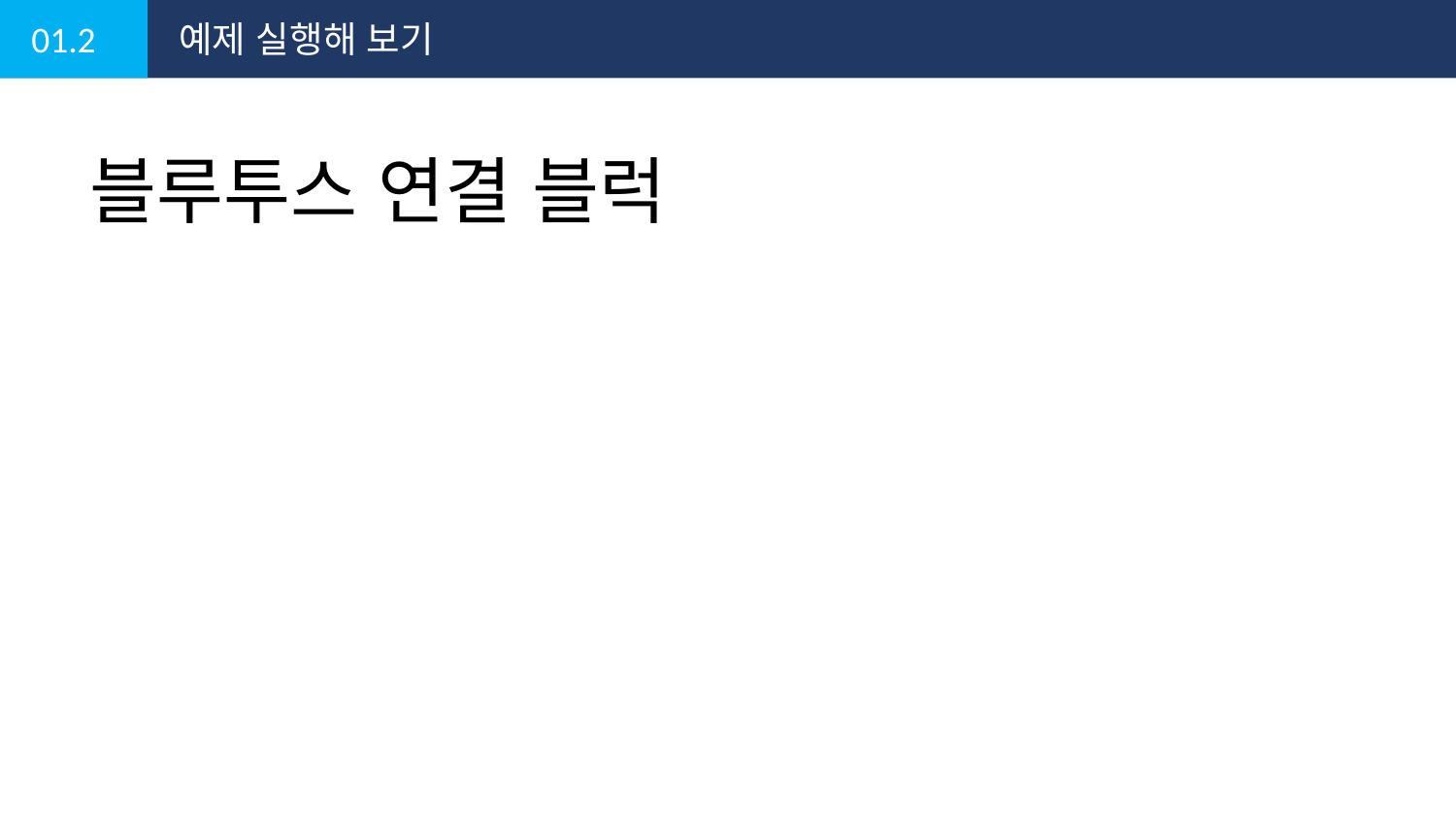

01.2
예제 실행해 보기
블루투스 연결 블럭